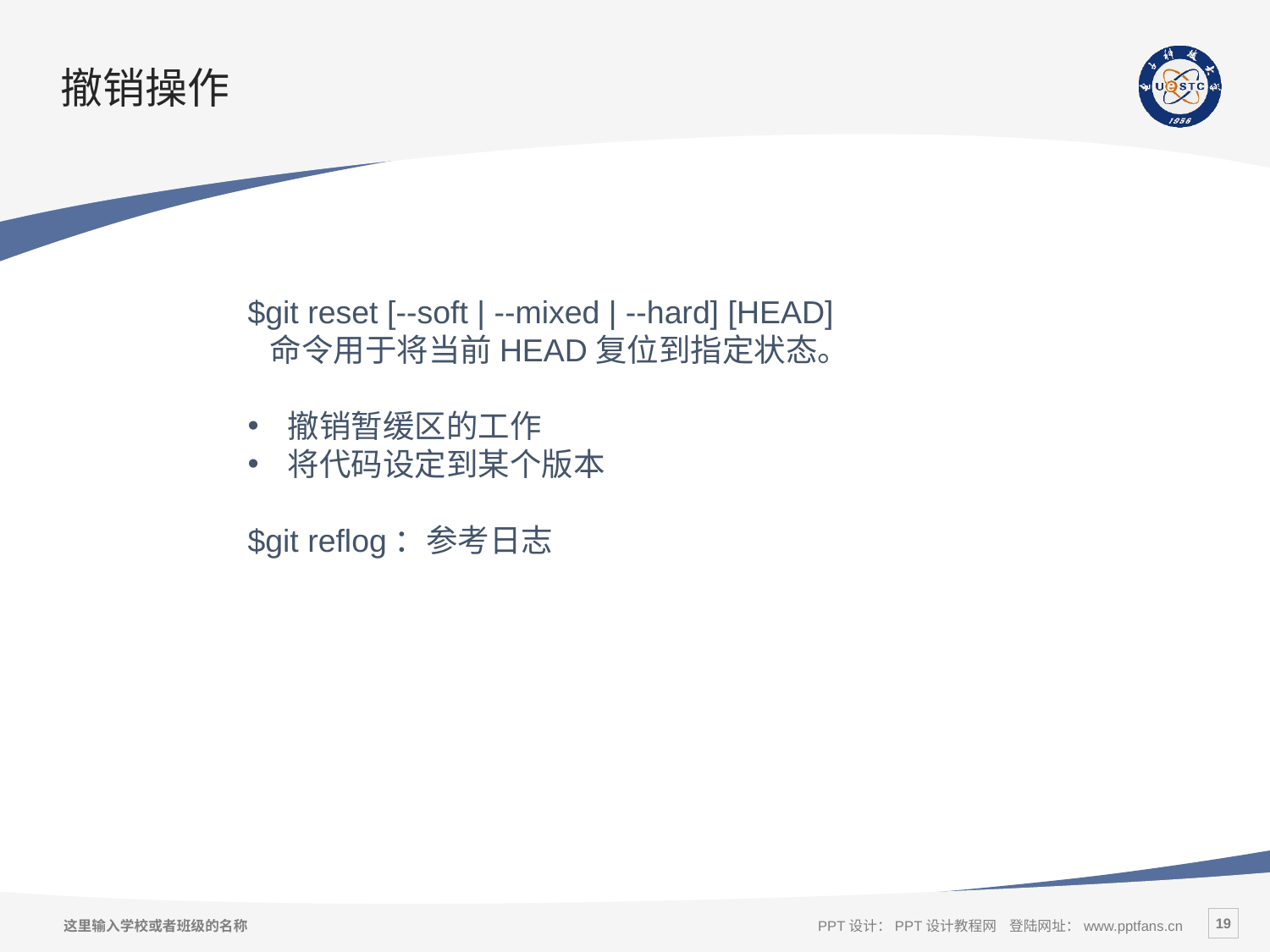

# 撤销操作

$git reset [--soft | --mixed | --hard] [HEAD]
  命令用于将当前HEAD复位到指定状态。

撤销暂缓区的工作
将代码设定到某个版本

$git reflog：参考日志